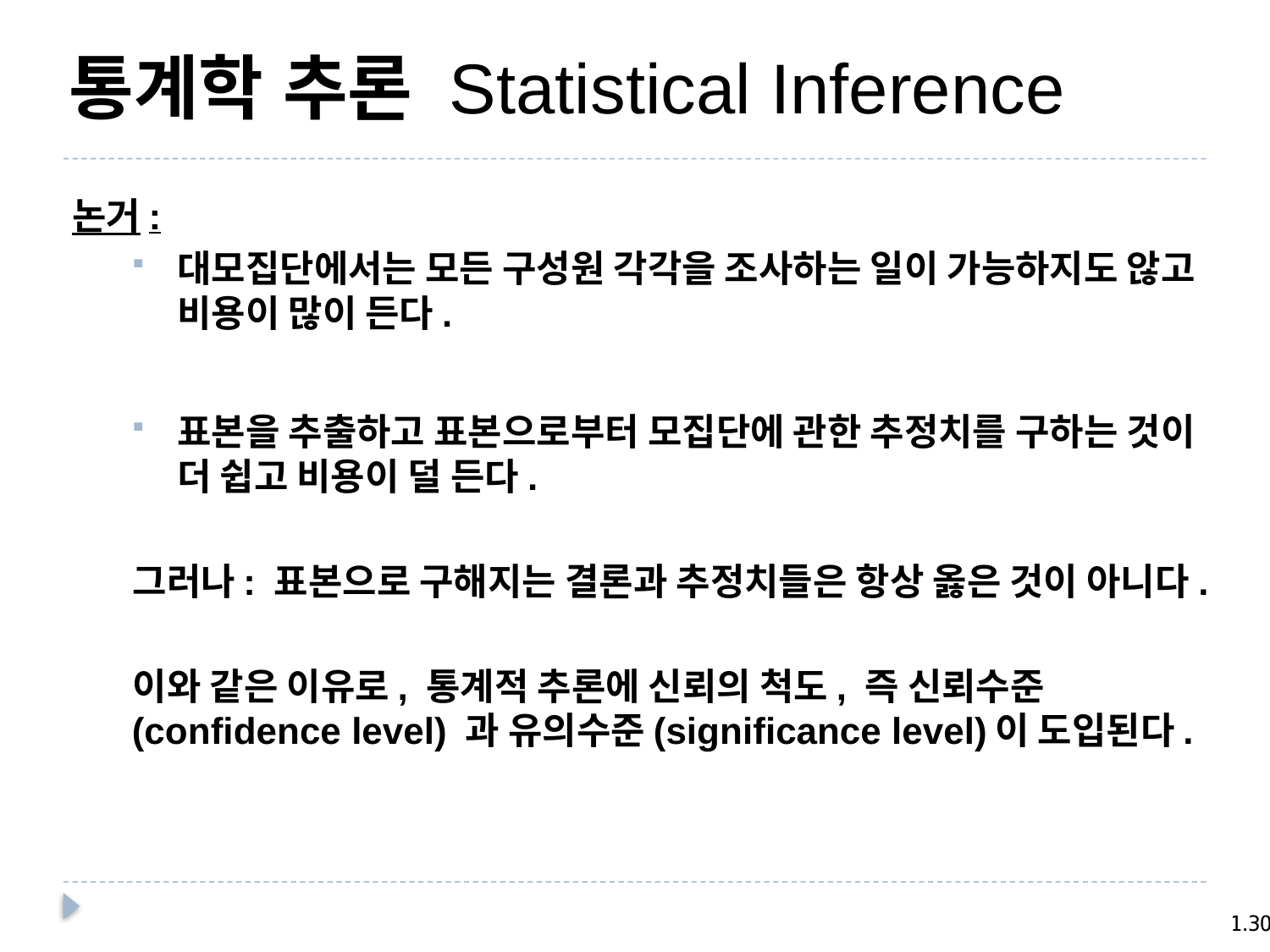

통계학 추론 Statistical Inference
논거:
대모집단에서는 모든 구성원 각각을 조사하는 일이 가능하지도 않고 비용이 많이 든다.

표본을 추출하고 표본으로부터 모집단에 관한 추정치를 구하는 것이 더 쉽고 비용이 덜 든다.

그러나: 표본으로 구해지는 결론과 추정치들은 항상 옳은 것이 아니다.

이와 같은 이유로, 통계적 추론에 신뢰의 척도, 즉 신뢰수준(confidence level) 과 유의수준(significance level)이 도입된다.
1.30